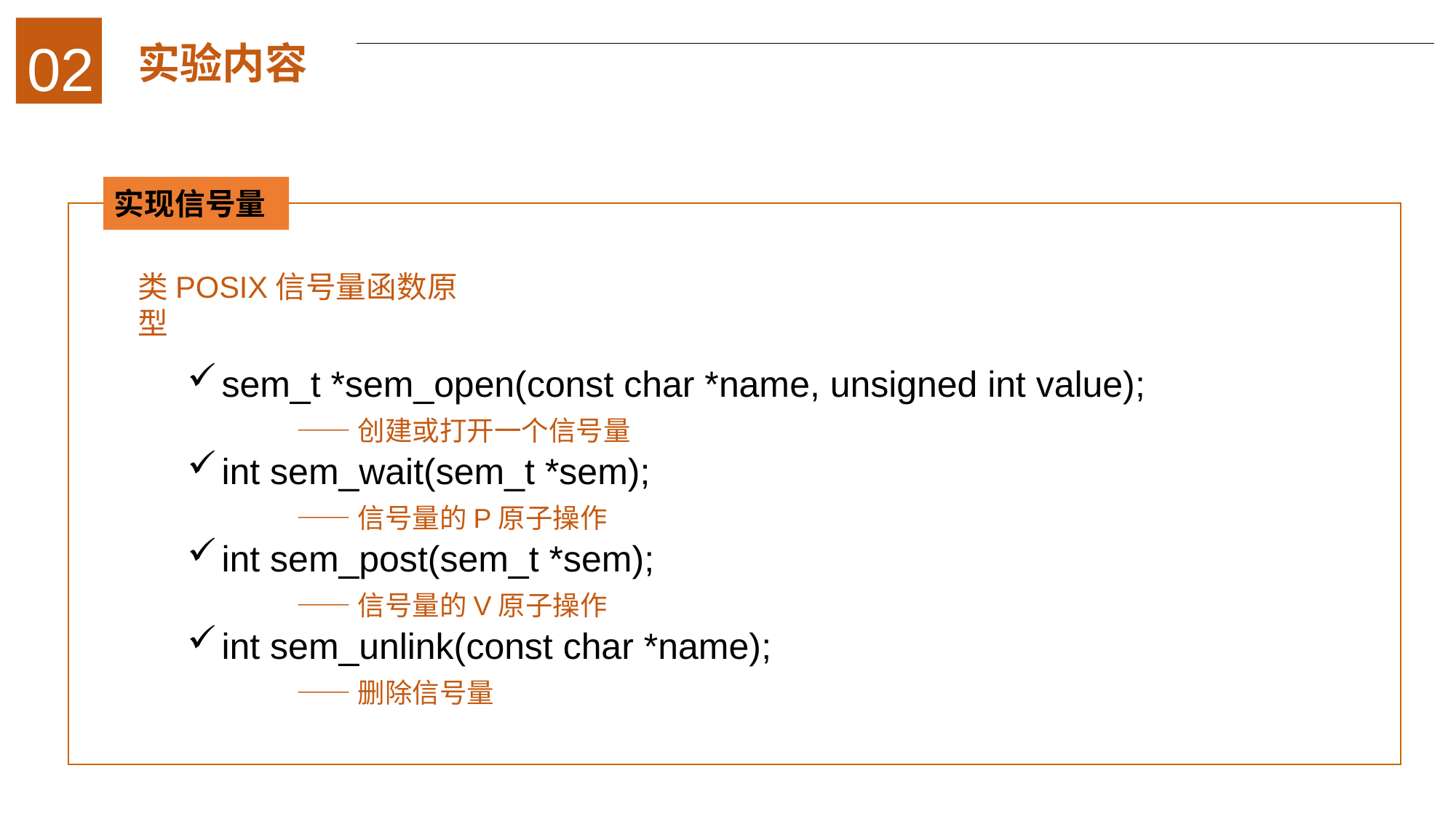

02
实验内容

实现信号量

类POSIX信号量函数原型
sem_t *sem_open(const char *name, unsigned int value);
	——创建或打开一个信号量
int sem_wait(sem_t *sem);
	——信号量的P原子操作
int sem_post(sem_t *sem);
	——信号量的V原子操作
int sem_unlink(const char *name);
	——删除信号量